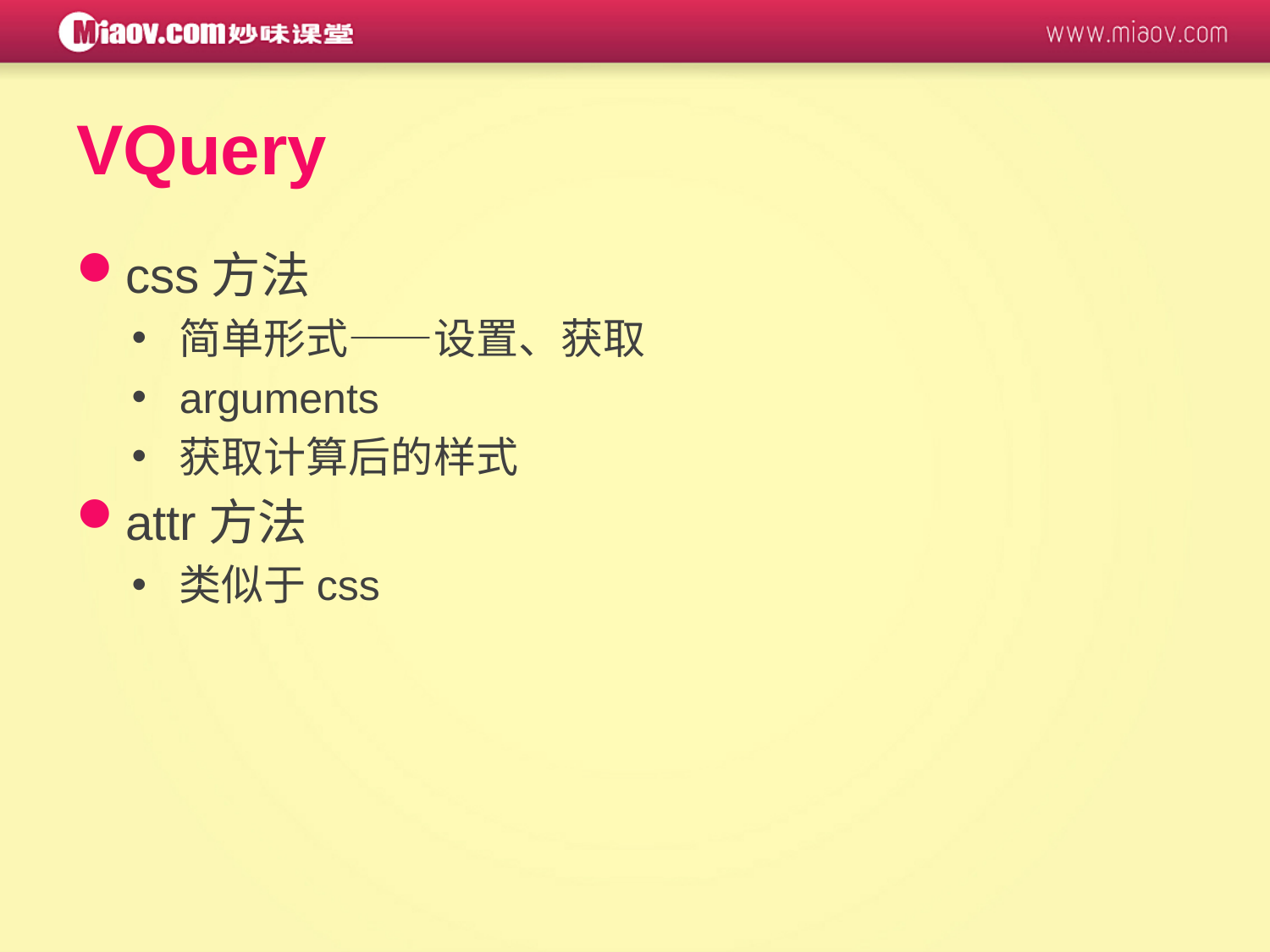

# VQuery
css方法
简单形式——设置、获取
arguments
获取计算后的样式
attr方法
类似于css